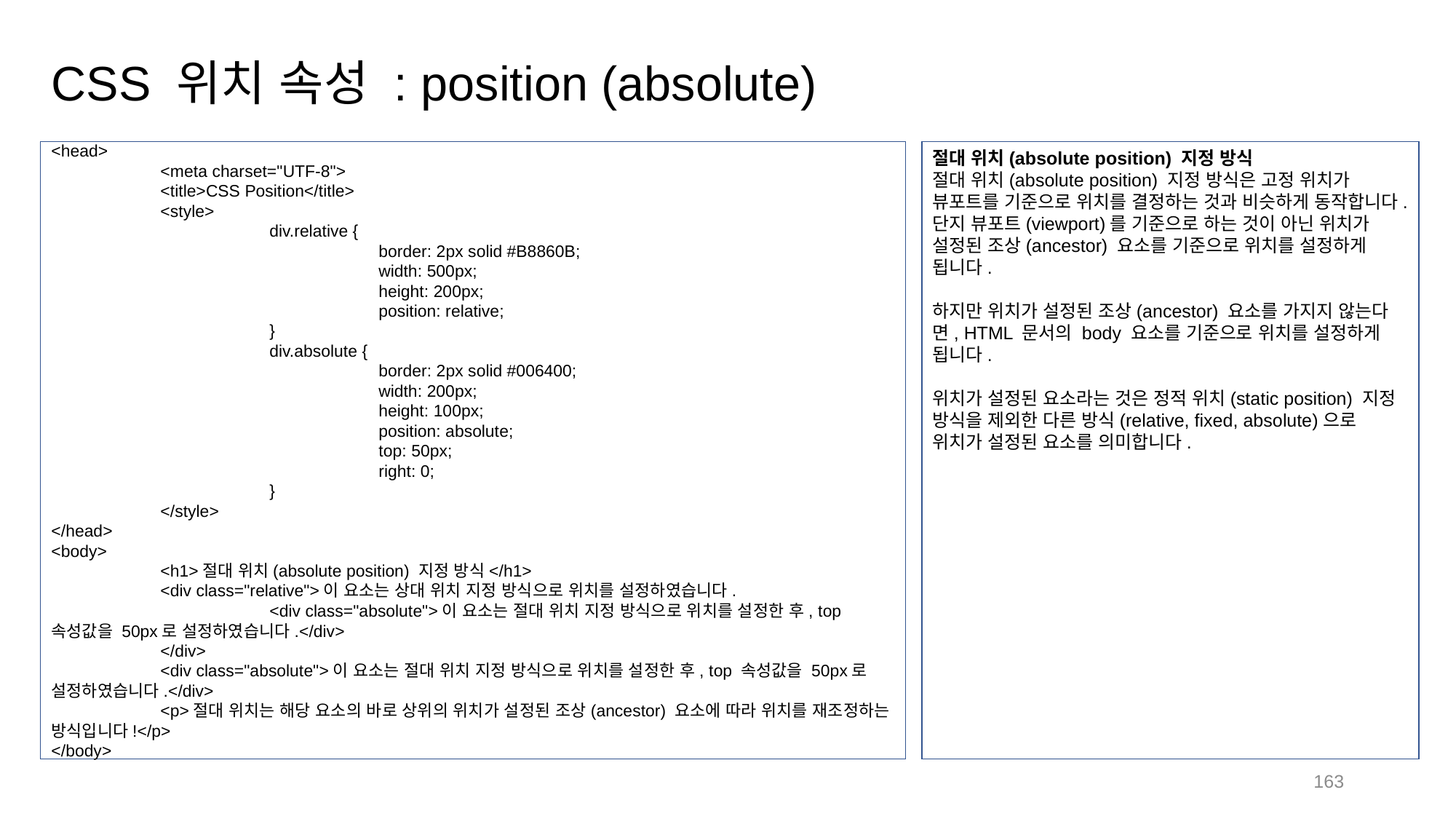

# CSS 위치 속성 : position (absolute)
<head>
	<meta charset="UTF-8">
	<title>CSS Position</title>
	<style>
		div.relative {
			border: 2px solid #B8860B;
			width: 500px;
			height: 200px;
			position: relative;
		}
		div.absolute {
			border: 2px solid #006400;
			width: 200px;
			height: 100px;
			position: absolute;
			top: 50px;
			right: 0;
		}
	</style>
</head>
<body>
	<h1>절대 위치(absolute position) 지정 방식</h1>
	<div class="relative">이 요소는 상대 위치 지정 방식으로 위치를 설정하였습니다.
		<div class="absolute">이 요소는 절대 위치 지정 방식으로 위치를 설정한 후, top 속성값을 50px로 설정하였습니다.</div>
	</div>
	<div class="absolute">이 요소는 절대 위치 지정 방식으로 위치를 설정한 후, top 속성값을 50px로 설정하였습니다.</div>
	<p>절대 위치는 해당 요소의 바로 상위의 위치가 설정된 조상(ancestor) 요소에 따라 위치를 재조정하는 방식입니다!</p>
</body>
절대 위치(absolute position) 지정 방식
절대 위치(absolute position) 지정 방식은 고정 위치가 뷰포트를 기준으로 위치를 결정하는 것과 비슷하게 동작합니다.
단지 뷰포트(viewport)를 기준으로 하는 것이 아닌 위치가 설정된 조상(ancestor) 요소를 기준으로 위치를 설정하게 됩니다.

하지만 위치가 설정된 조상(ancestor) 요소를 가지지 않는다면, HTML 문서의 body 요소를 기준으로 위치를 설정하게 됩니다.

위치가 설정된 요소라는 것은 정적 위치(static position) 지정 방식을 제외한 다른 방식(relative, fixed, absolute)으로 위치가 설정된 요소를 의미합니다.
163